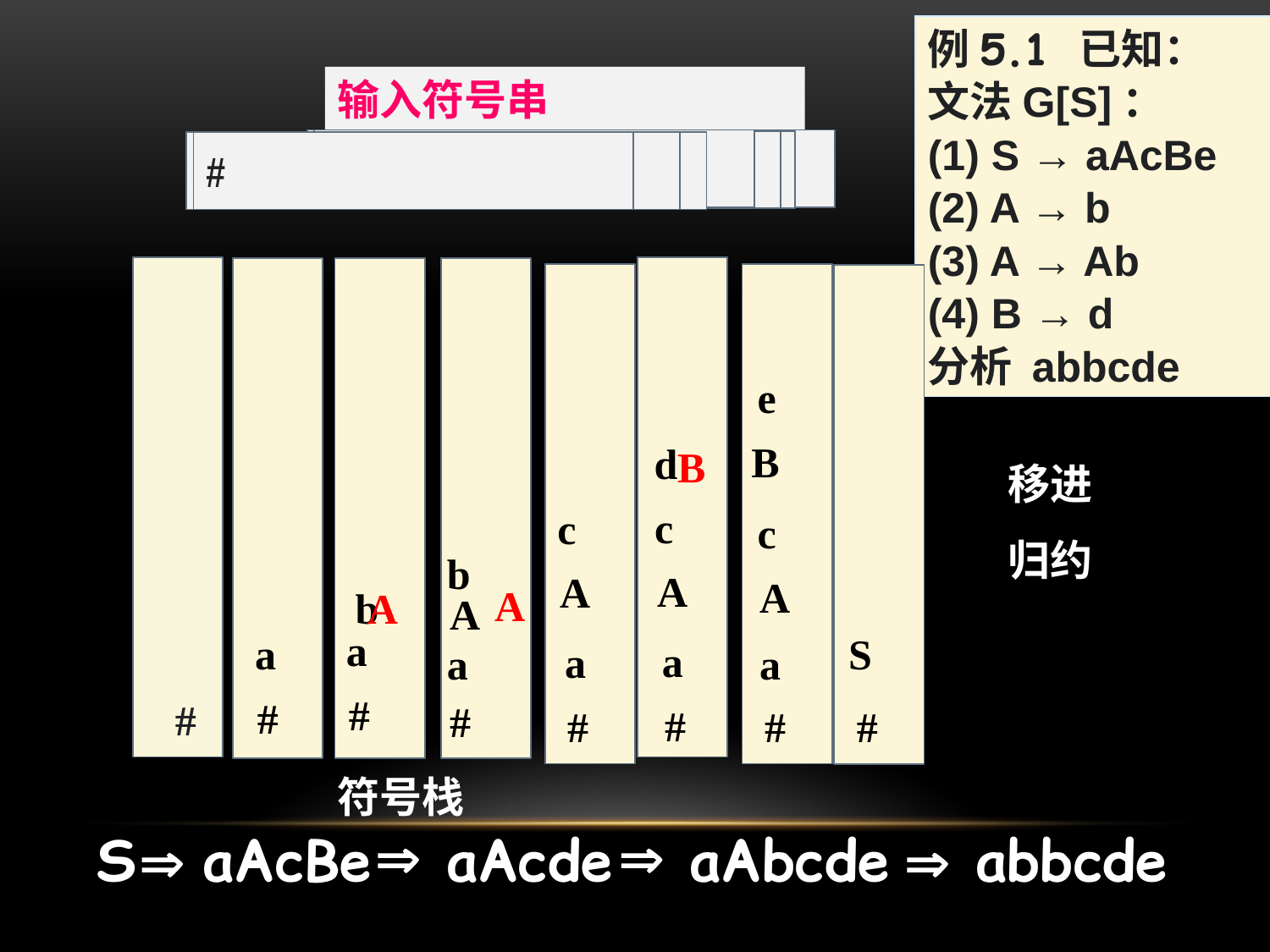

例5.1 已知：
文法G[S]：
(1) S → aAcBe
(2) A → b
(3) A → Ab
(4) B → d
分析 abbcde
输入符号串
cde#
cde#
abbcde#
bcde#
bbcde#
#
#
e#
e#
de#
de#

#

e
B
d
B
移进
c
c
c
归约
b
A
A
A
A
A
b
A
a
S
a
a
a
a
a
#
#
#
#
#
#
#
#
符号栈
⇒
⇒
S
⇒
aAcBe
aAcde
aAbcde
⇒
abbcde